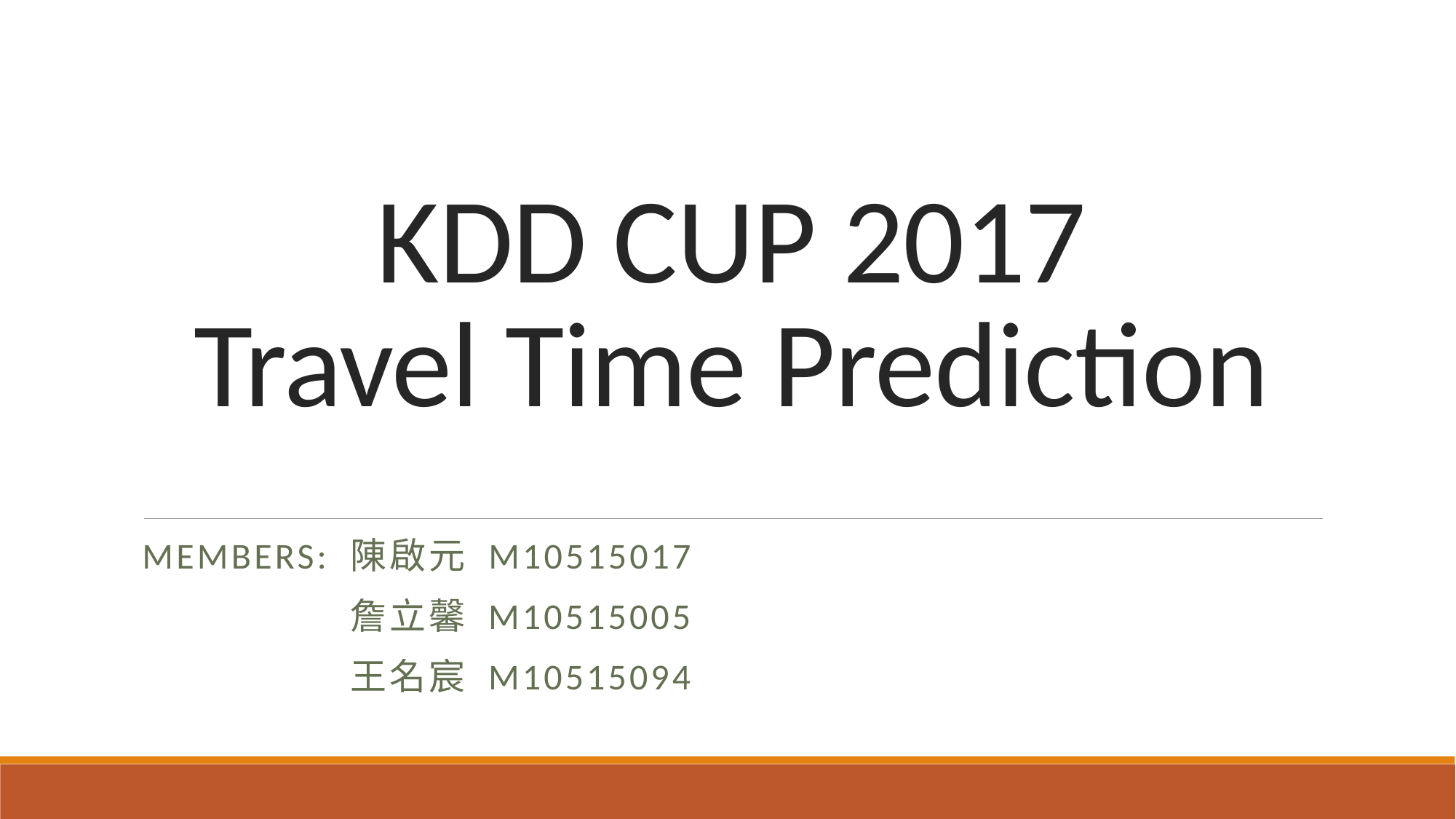

# KDD CUP 2017 Travel Time Prediction
Members: 陳啟元 M10515017
	        詹立馨 M10515005
	        王名宸 M10515094